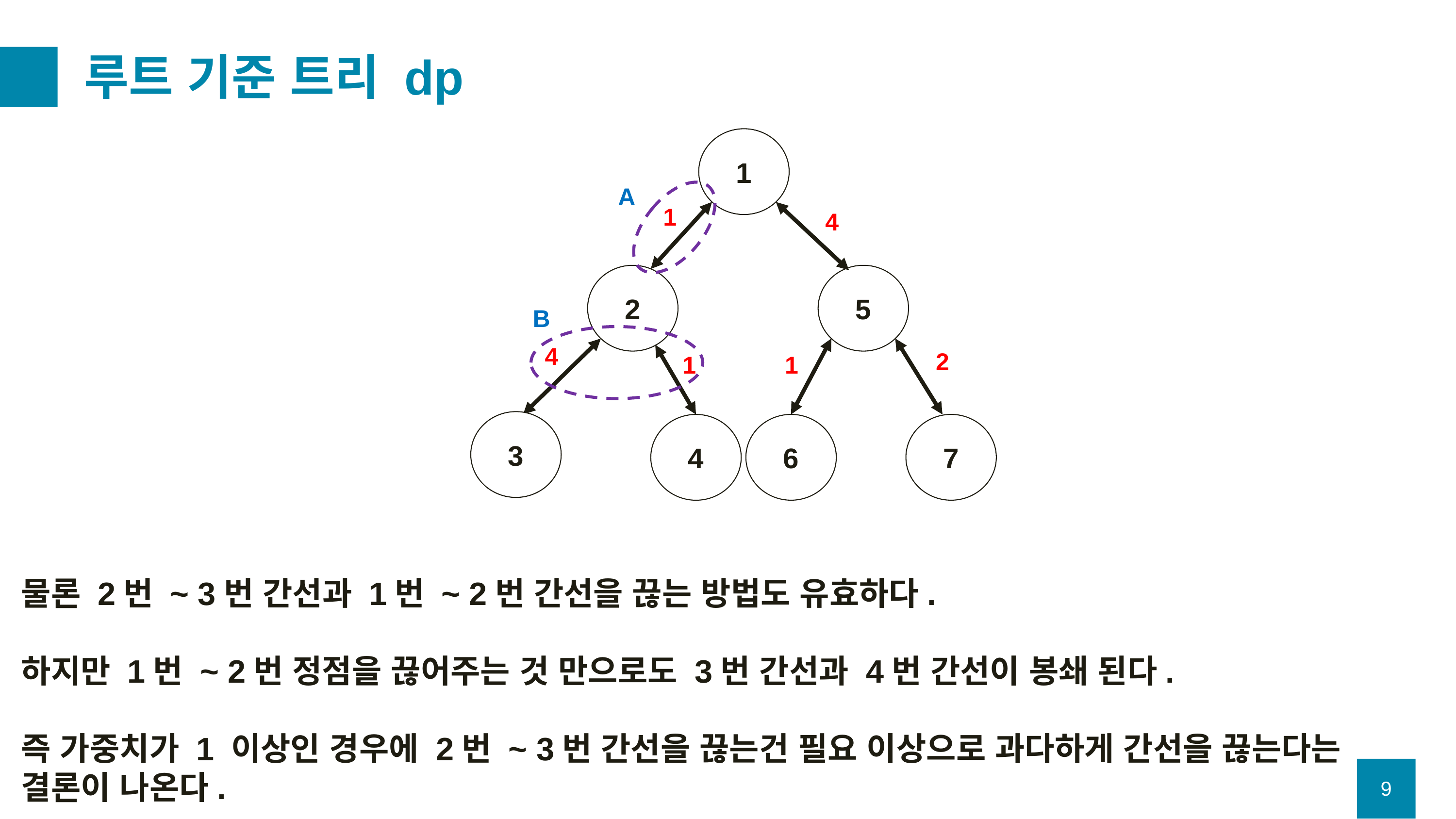

# 루트 기준 트리 dp
1

A
1
4
2
5
B

4
2
1
1
3
6
7
4
물론 2번 ~ 3번 간선과 1번 ~ 2번 간선을 끊는 방법도 유효하다.

하지만 1번 ~ 2번 정점을 끊어주는 것 만으로도 3번 간선과 4번 간선이 봉쇄 된다.

즉 가중치가 1 이상인 경우에 2번 ~ 3번 간선을 끊는건 필요 이상으로 과다하게 간선을 끊는다는
결론이 나온다.
9